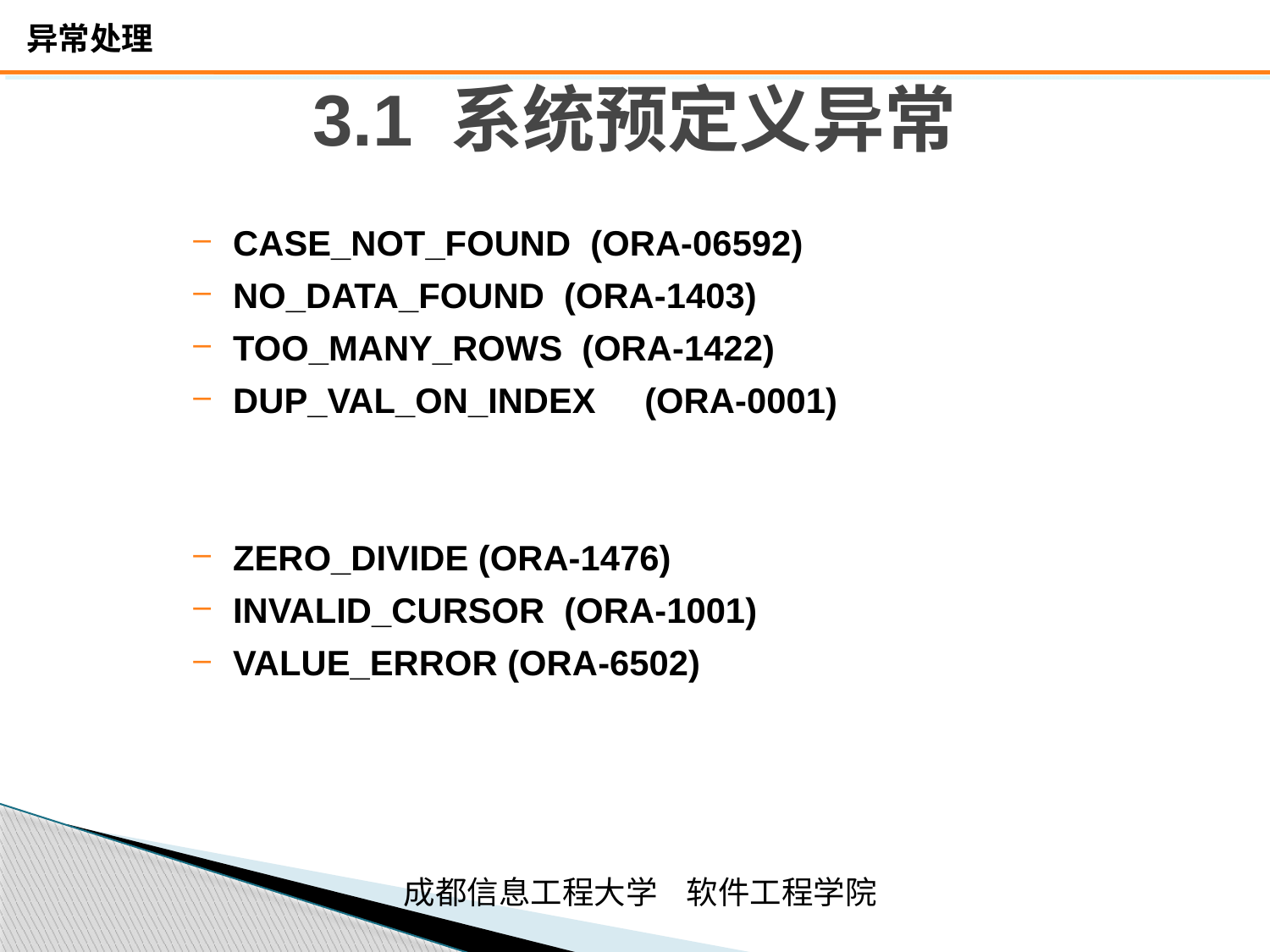

# 3.1 系统预定义异常
CASE_NOT_FOUND  (ORA-06592)
NO_DATA_FOUND  (ORA-1403)
TOO_MANY_ROWS  (ORA-1422)
DUP_VAL_ON_INDEX     (ORA-0001)

ZERO_DIVIDE (ORA-1476)
INVALID_CURSOR  (ORA-1001)
VALUE_ERROR (ORA-6502)